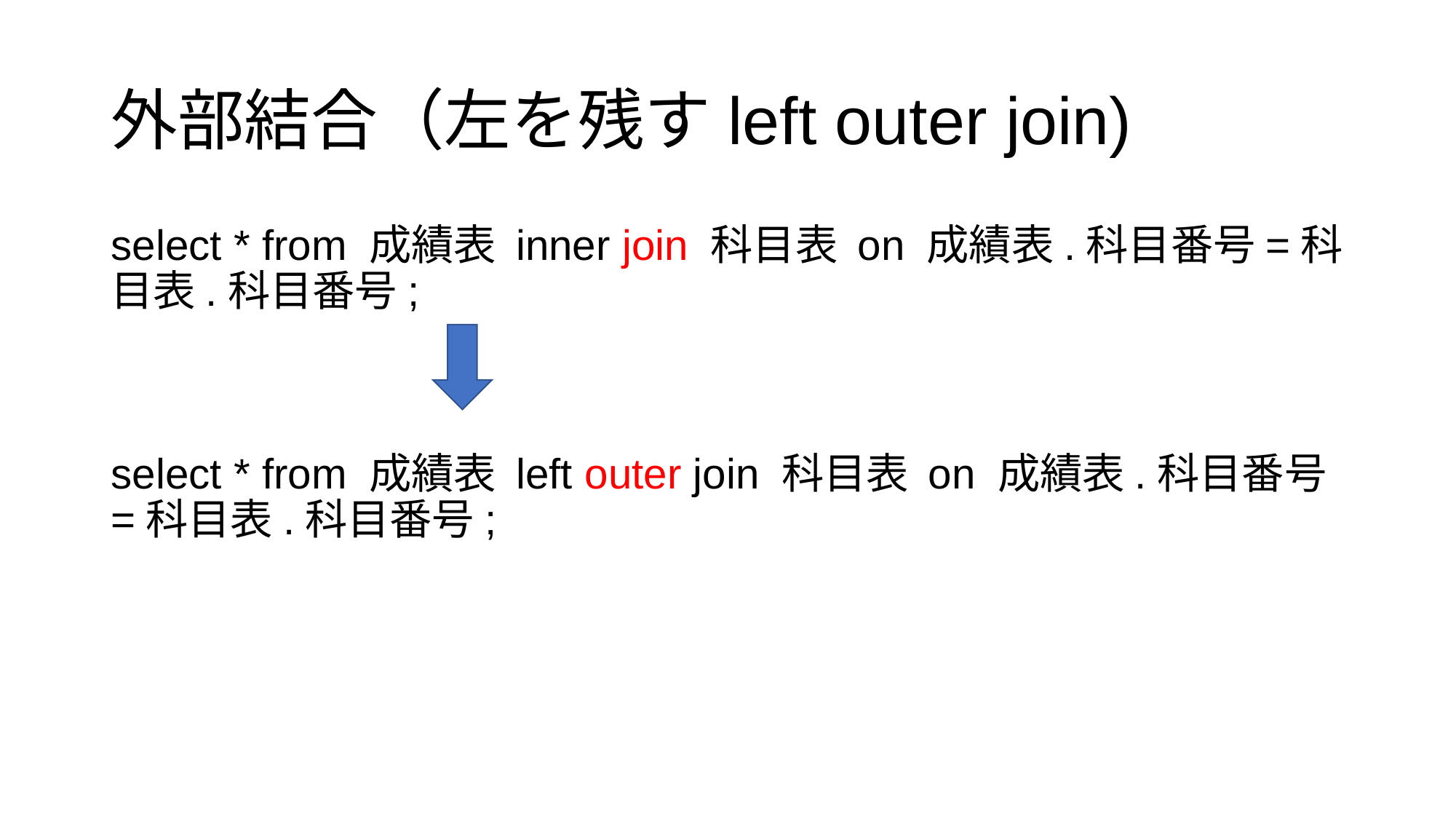

# 外部結合（左を残すleft outer join)
select * from 成績表 inner join 科目表 on 成績表.科目番号=科目表.科目番号;

select * from 成績表 left outer join 科目表 on 成績表.科目番号=科目表.科目番号;